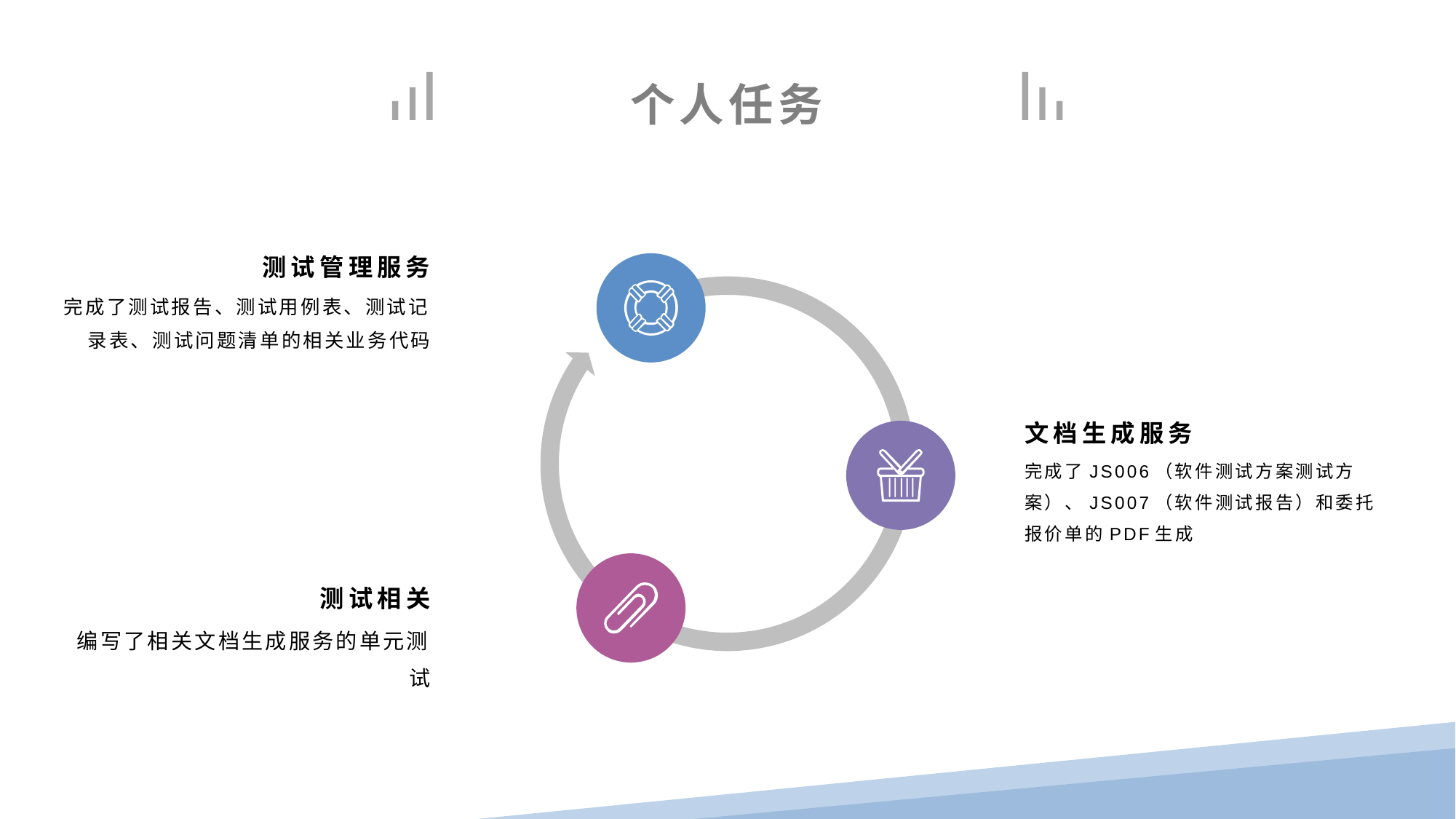

个人任务

测试管理服务

完成了测试报告、测试用例表、测试记录表、测试问题清单的相关业务代码
文档生成服务

完成了JS006（软件测试方案测试方案）、JS007（软件测试报告）和委托报价单的PDF生成

测试相关

编写了相关文档生成服务的单元测试